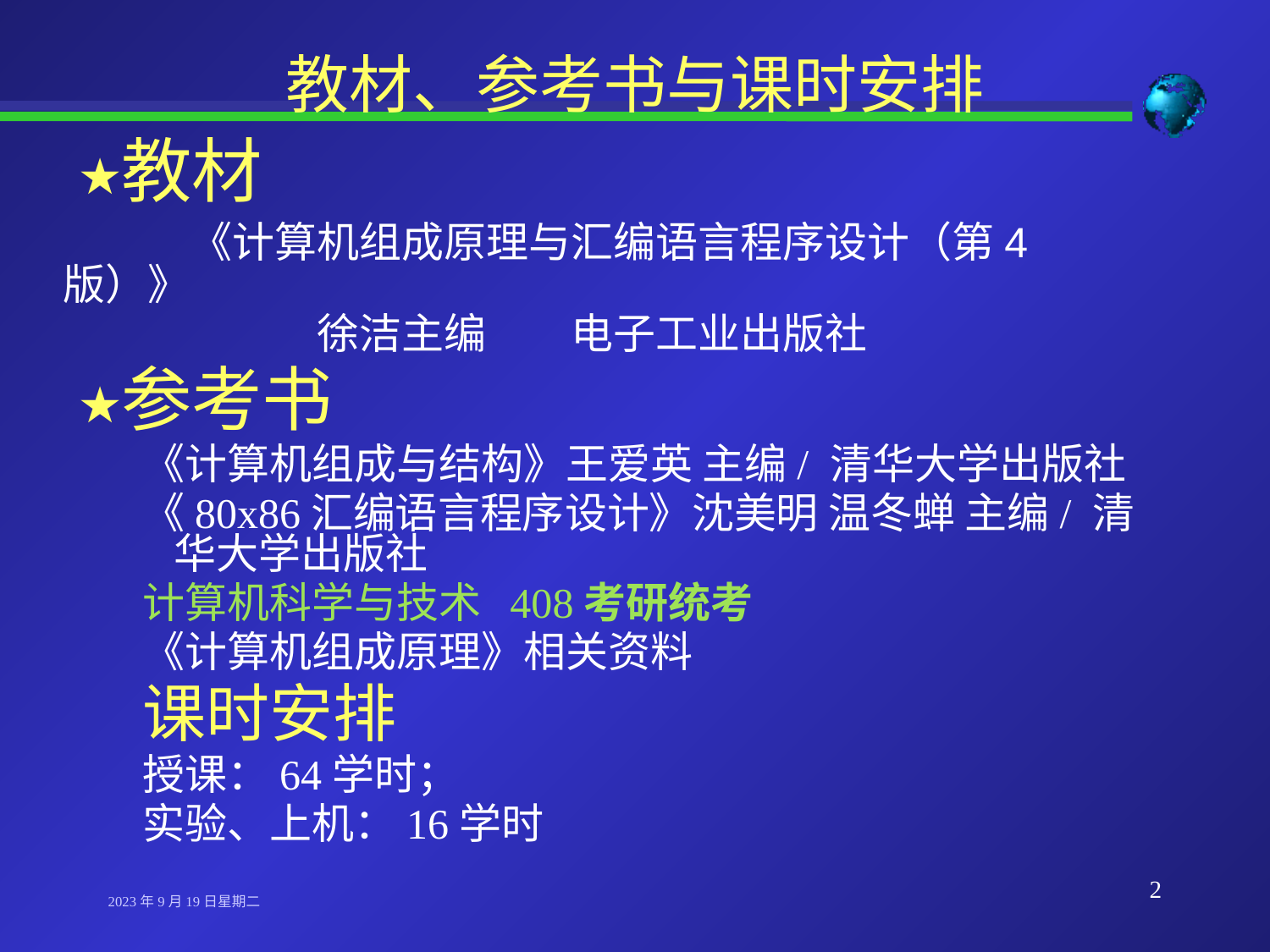

# 教材、参考书与课时安排
教材
		《计算机组成原理与汇编语言程序设计（第4版）》
			徐洁主编  	电子工业出版社
参考书
《计算机组成与结构》王爱英 主编/ 清华大学出版社
《80x86汇编语言程序设计》沈美明 温冬蝉 主编/ 清华大学出版社
计算机科学与技术  408考研统考
《计算机组成原理》相关资料
课时安排
授课：64学时；
实验、上机：16学时

2
2023年9月19日星期二